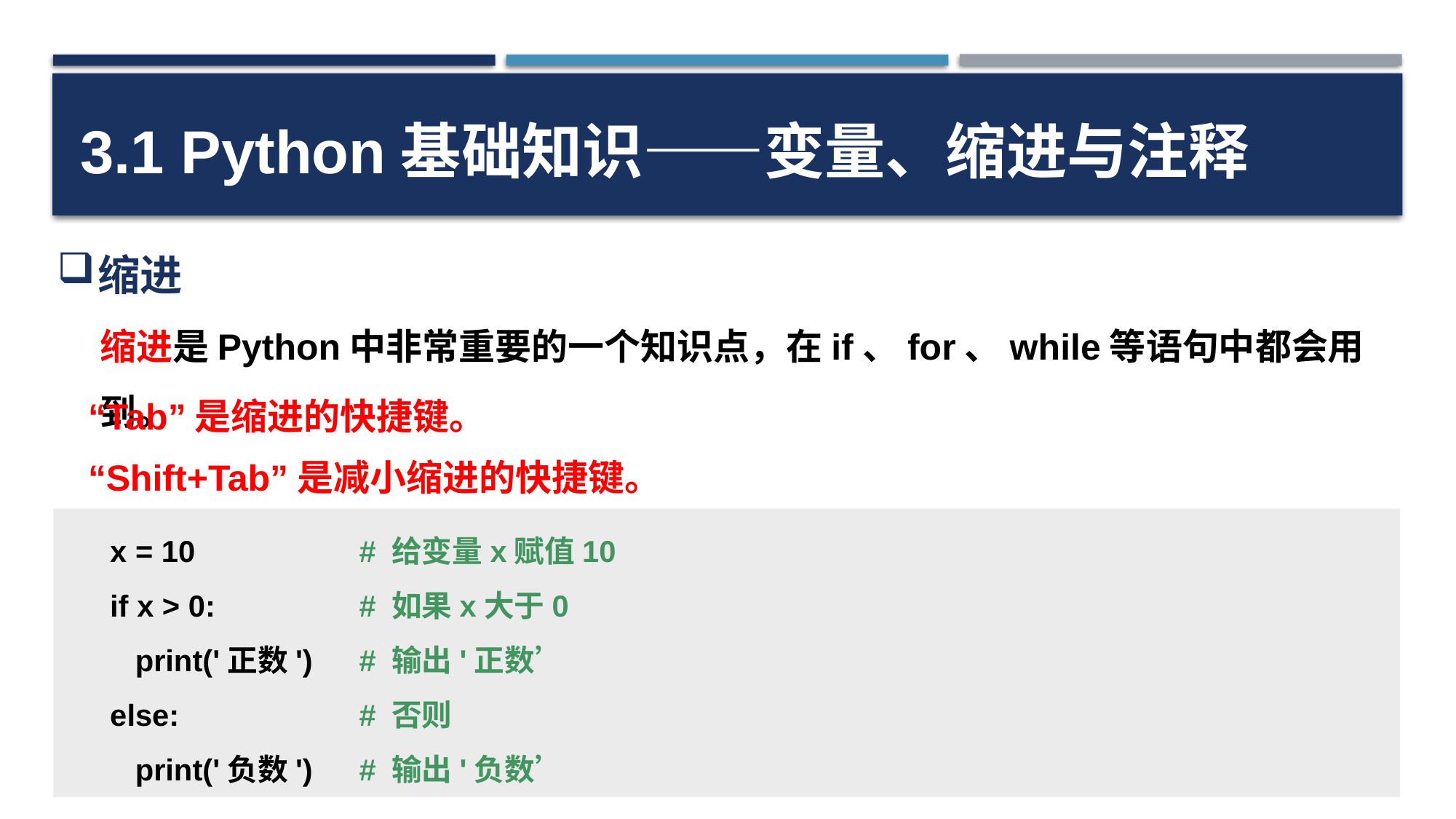

3.1 Python基础知识——变量、缩进与注释
缩进
缩进是Python中非常重要的一个知识点，在if、for、while等语句中都会用到。
“Tab”是缩进的快捷键。
“Shift+Tab”是减小缩进的快捷键。
x = 10
if x > 0:
   print('正数')
else:
   print('负数')

# 给变量x赋值10
# 如果x大于0
# 输出'正数’
# 否则
# 输出'负数’
23